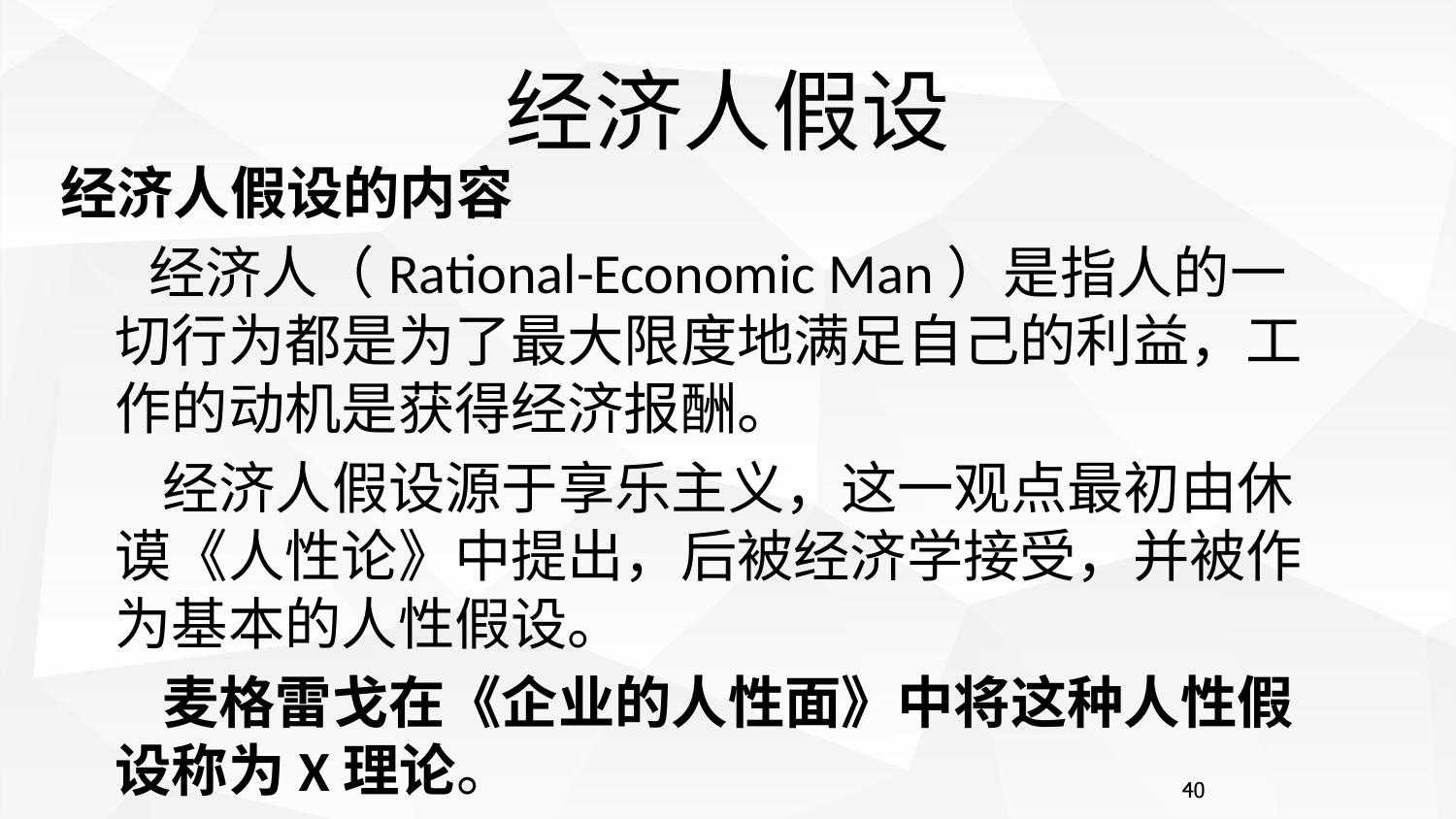

# 经济人假设
经济人假设的内容
       经济人（Rational-Economic Man）是指人的一切行为都是为了最大限度地满足自己的利益，工作的动机是获得经济报酬。
       经济人假设源于享乐主义，这一观点最初由休谟《人性论》中提出，后被经济学接受，并被作为基本的人性假设。
       麦格雷戈在《企业的人性面》中将这种人性假设称为X理论。
40